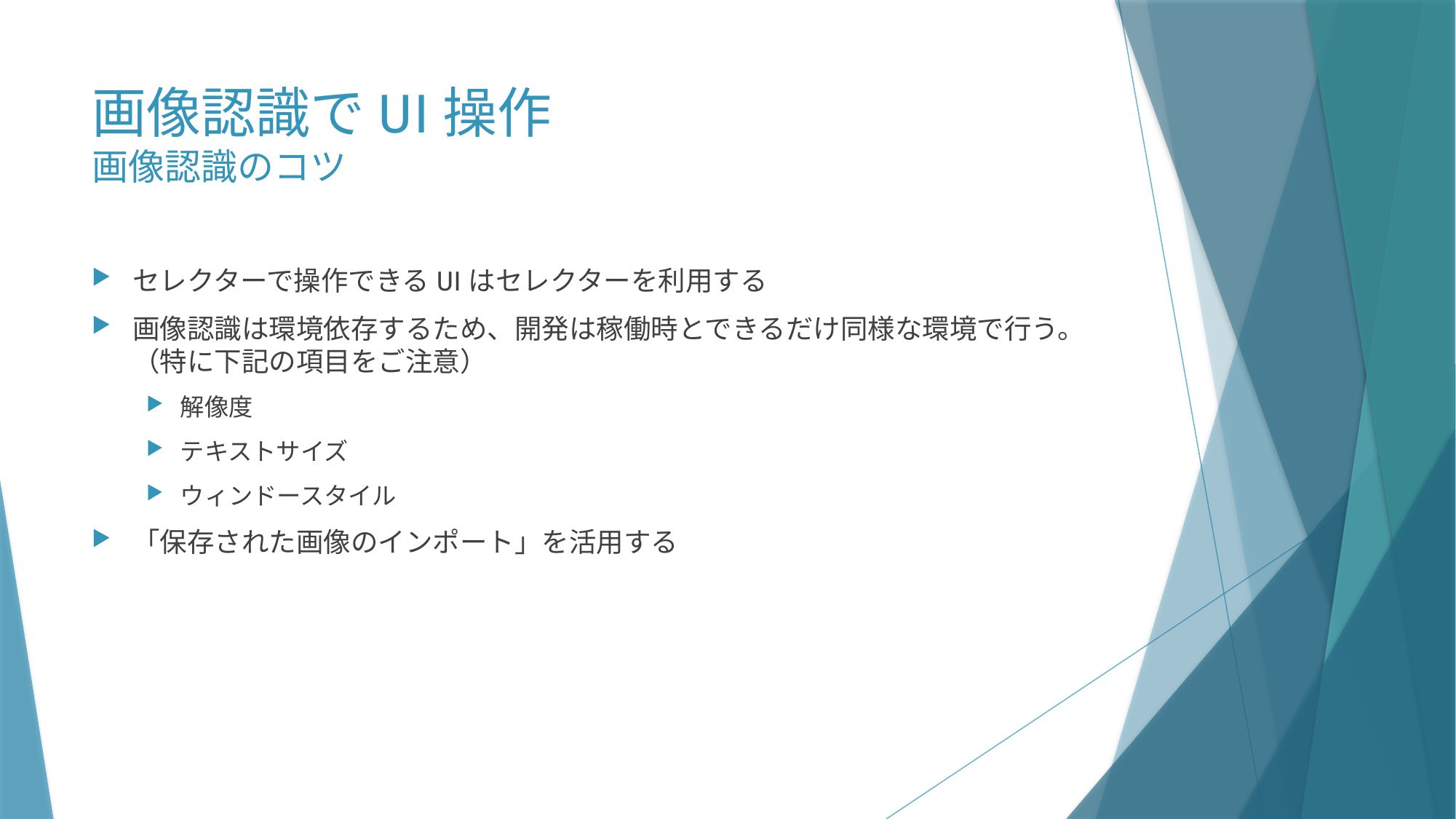

# 画像認識でUI操作 画像認識のコツ
セレクターで操作できるUIはセレクターを利用する
画像認識は環境依存するため、開発は稼働時とできるだけ同様な環境で行う。（特に下記の項目をご注意）
解像度
テキストサイズ
ウィンドースタイル
「保存された画像のインポート」を活用する